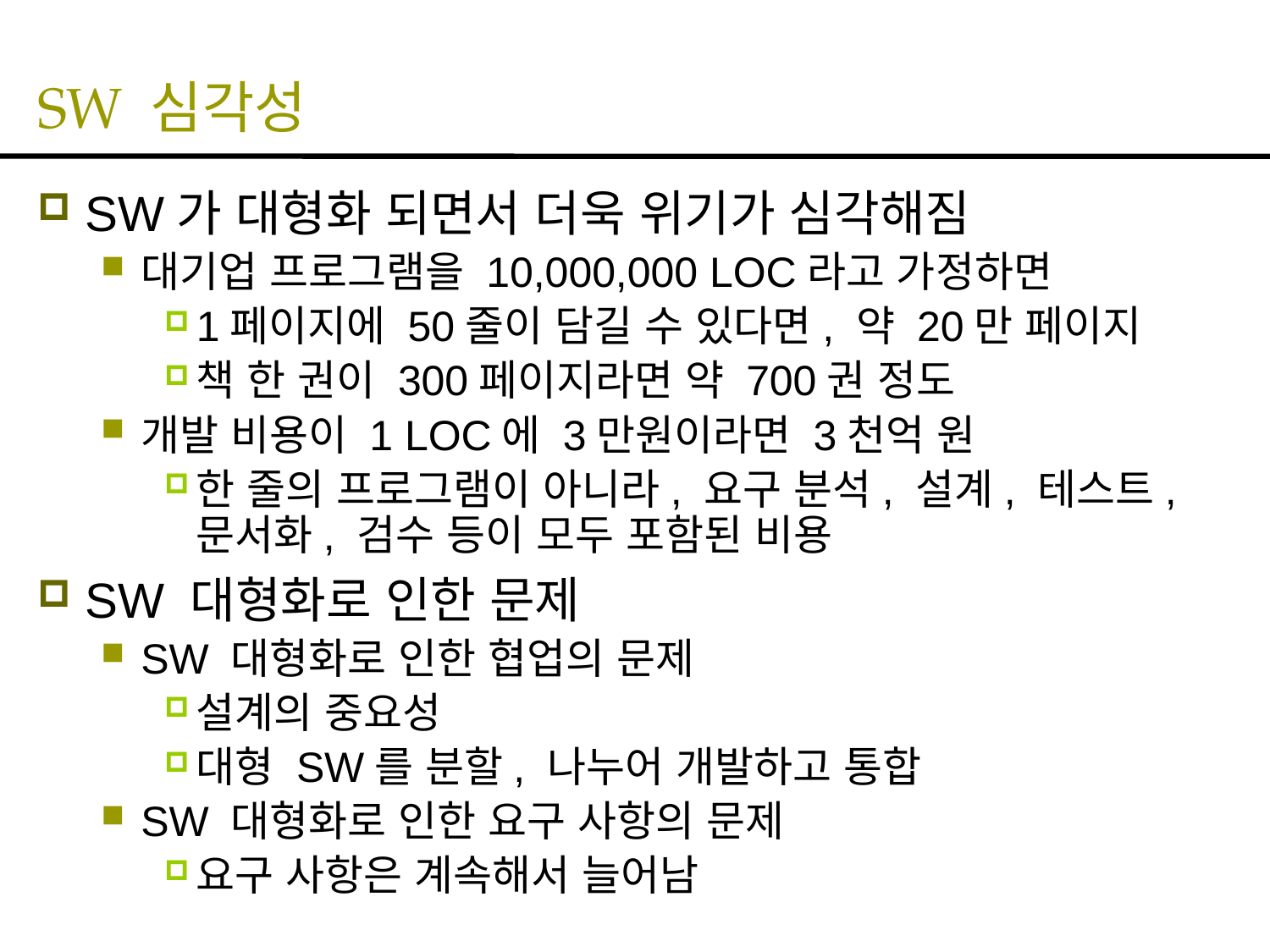

# SW 심각성
SW가 대형화 되면서 더욱 위기가 심각해짐
대기업 프로그램을 10,000,000 LOC라고 가정하면
1페이지에 50줄이 담길 수 있다면, 약 20만 페이지
책 한 권이 300페이지라면 약 700권 정도
개발 비용이 1 LOC에 3만원이라면 3천억 원
한 줄의 프로그램이 아니라, 요구 분석, 설계, 테스트, 문서화, 검수 등이 모두 포함된 비용
SW 대형화로 인한 문제
SW 대형화로 인한 협업의 문제
설계의 중요성
대형 SW를 분할, 나누어 개발하고 통합
SW 대형화로 인한 요구 사항의 문제
요구 사항은 계속해서 늘어남